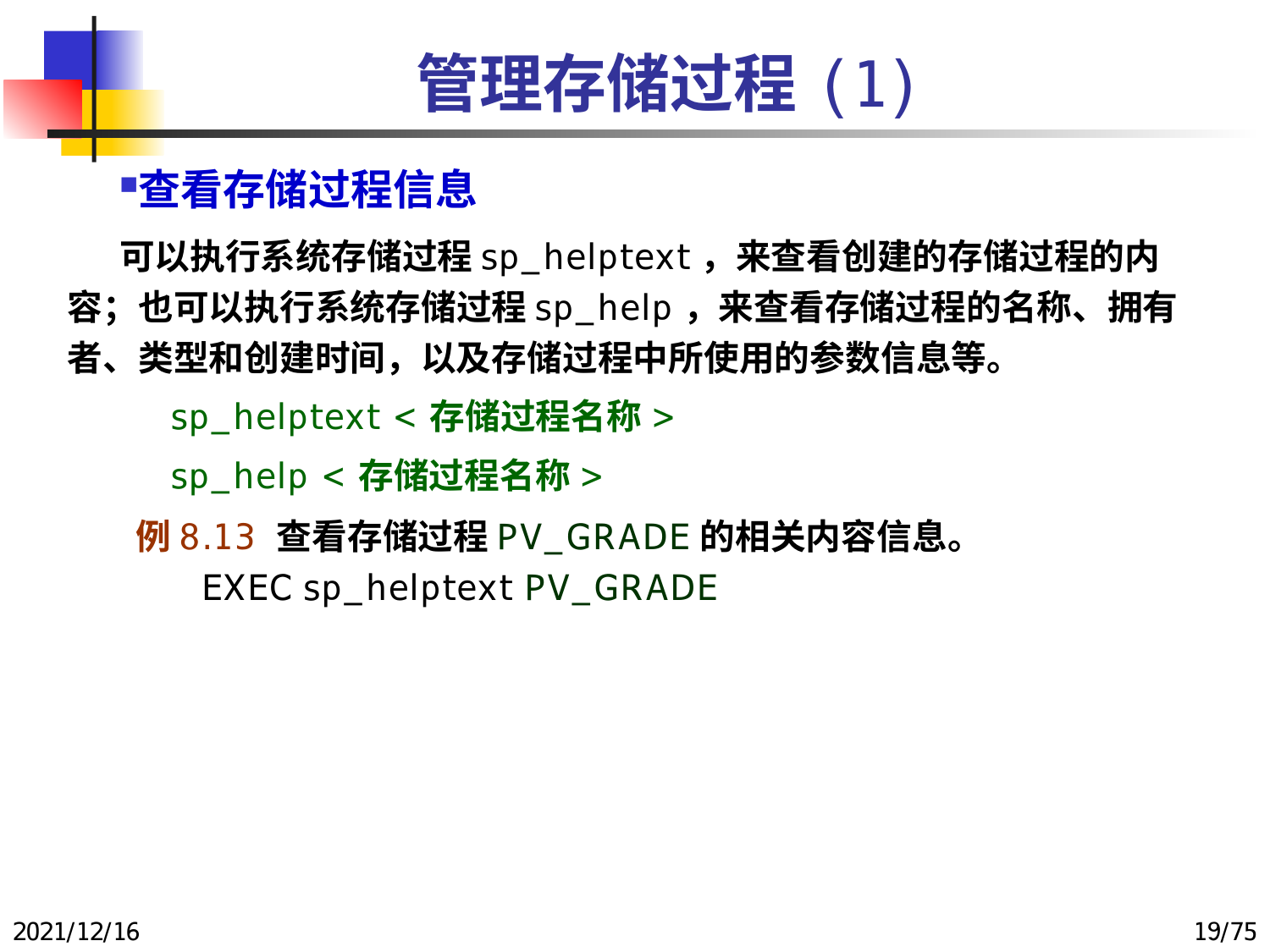

# 管理存储过程 (1)
查看存储过程信息
可以执行系统存储过程sp_helptext，来查看创建的存储过程的内容；也可以执行系统存储过程sp_help，来查看存储过程的名称、拥有者、类型和创建时间，以及存储过程中所使用的参数信息等。
     sp_helptext <存储过程名称>
     sp_help <存储过程名称>
 例8.13 查看存储过程PV_GRADE的相关内容信息。
        EXEC sp_helptext PV_GRADE
2021/12/16
19/75